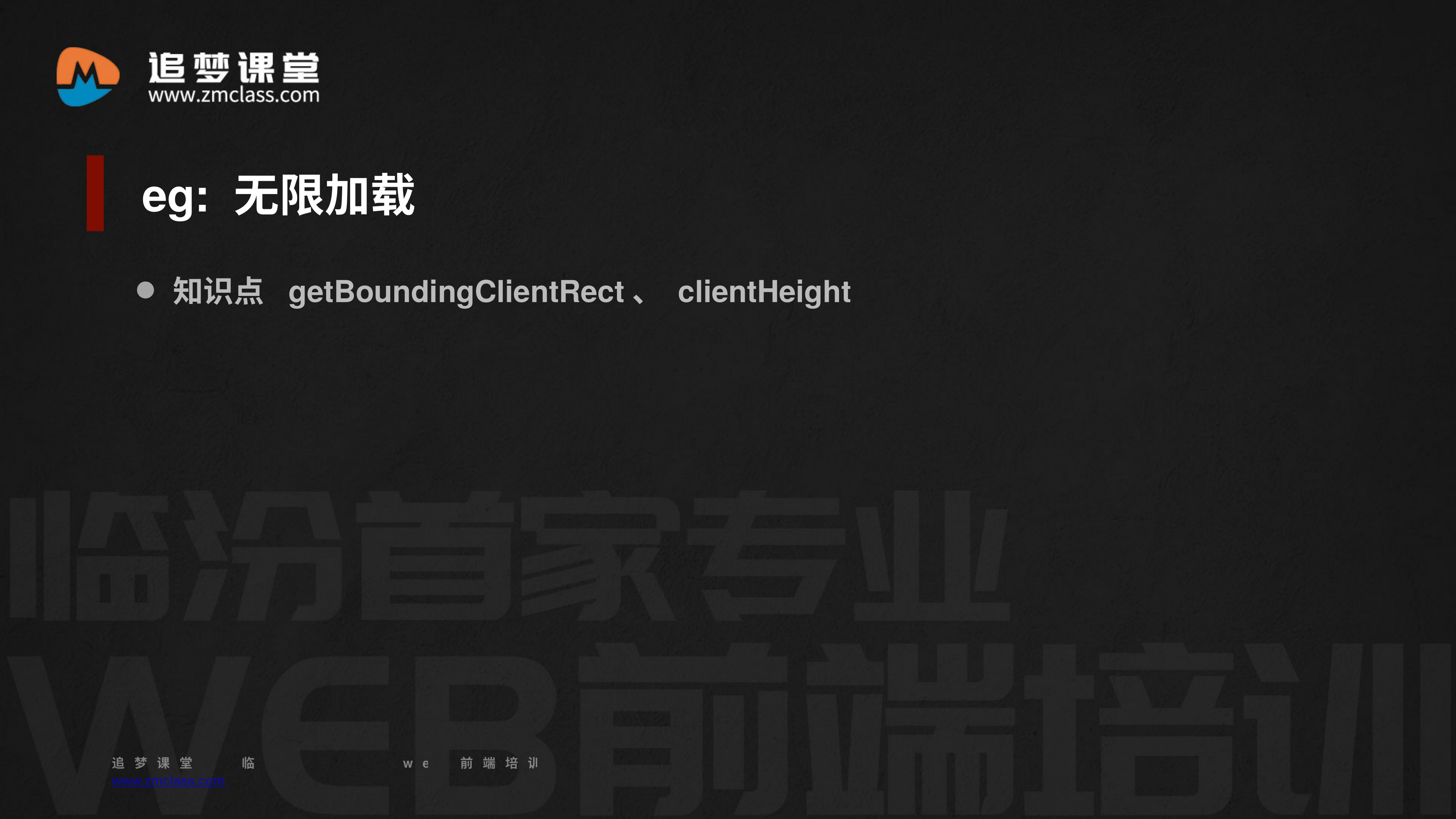

eg: 无限加载
知识点  getBoundingClientRect、 clientHeight

追梦课堂   临汾首家专业的web前端培训机构                                                          www.zmclass.com
17